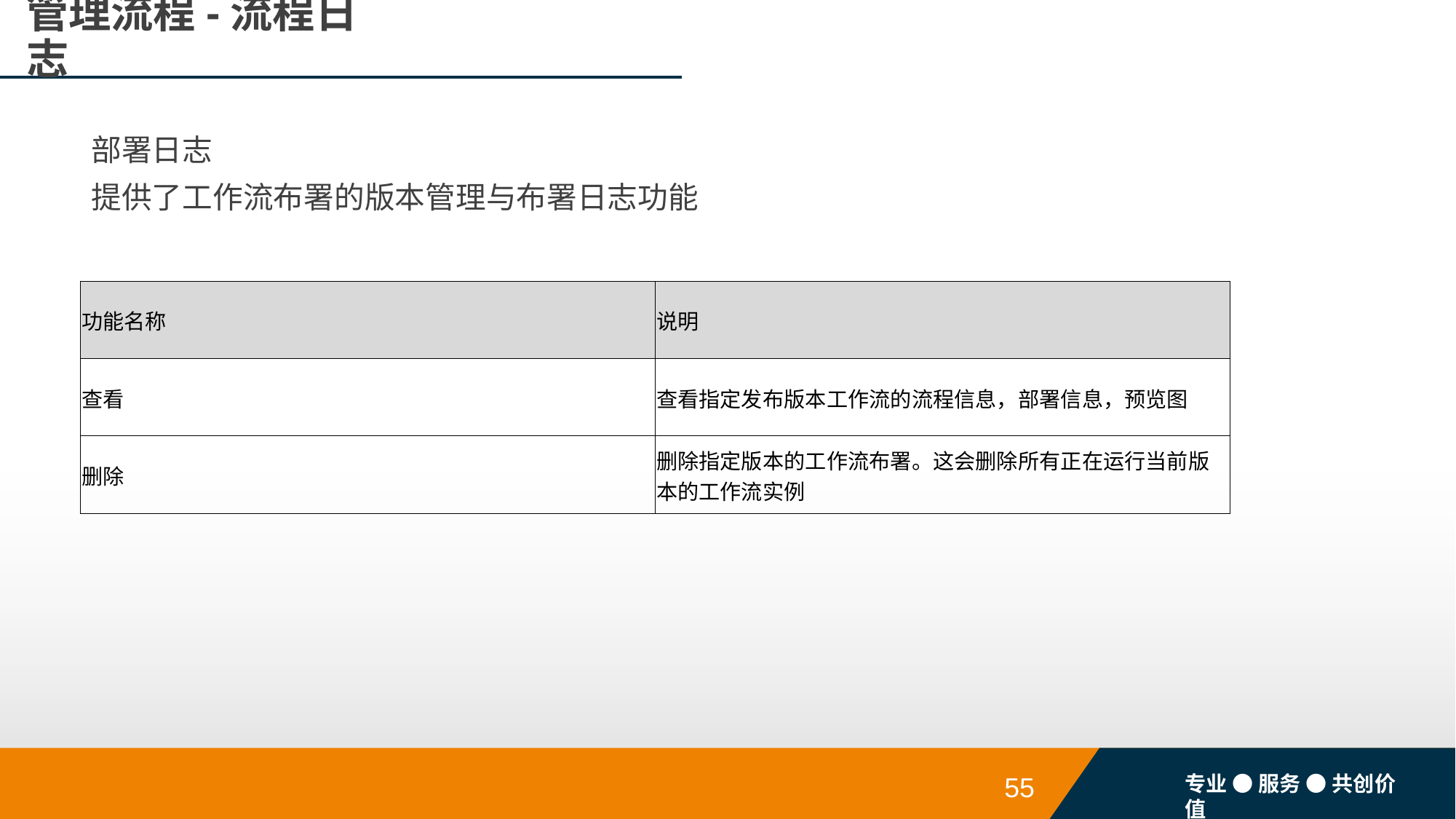

# 管理流程-流程日志
部署日志
提供了工作流布署的版本管理与布署日志功能
| 功能名称 | 说明 |
| --- | --- |
| 查看 | 查看指定发布版本工作流的流程信息，部署信息，预览图 |
| 删除 | 删除指定版本的工作流布署。这会删除所有正在运行当前版本的工作流实例 |